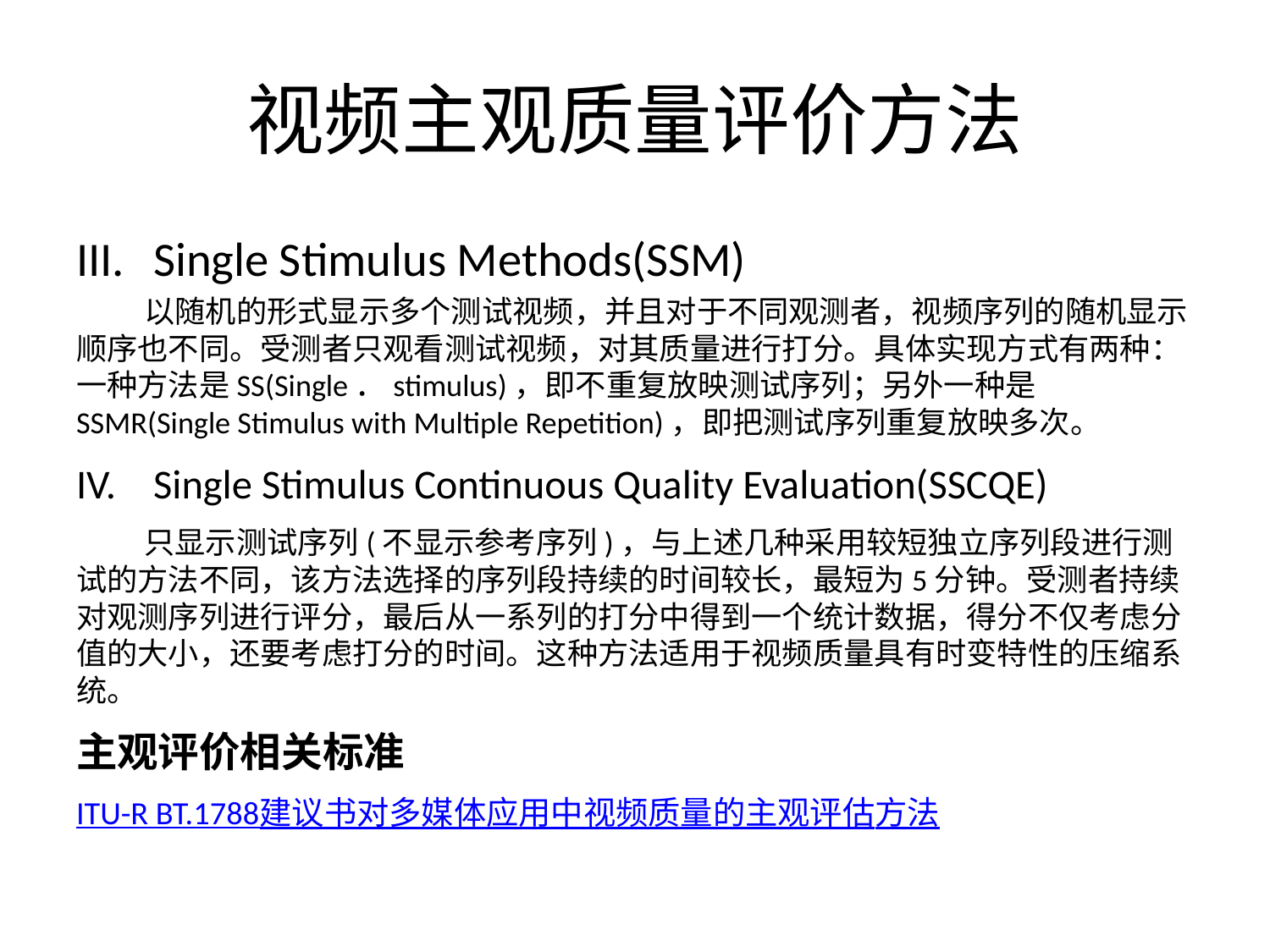

# 视频主观质量评价方法
Single Stimulus Methods(SSM)
         以随机的形式显示多个测试视频，并且对于不同观测者，视频序列的随机显示顺序也不同。受测者只观看测试视频，对其质量进行打分。具体实现方式有两种：一种方法是SS(Single．stimulus)，即不重复放映测试序列；另外一种是SSMR(Single Stimulus with Multiple Repetition)，即把测试序列重复放映多次。
Single Stimulus Continuous Quality Evaluation(SSCQE)
         只显示测试序列(不显示参考序列)，与上述几种采用较短独立序列段进行测试的方法不同，该方法选择的序列段持续的时间较长，最短为5分钟。受测者持续对观测序列进行评分，最后从一系列的打分中得到一个统计数据，得分不仅考虑分值的大小，还要考虑打分的时间。这种方法适用于视频质量具有时变特性的压缩系统。
主观评价相关标准
ITU-R BT.1788建议书对多媒体应用中视频质量的主观评估方法